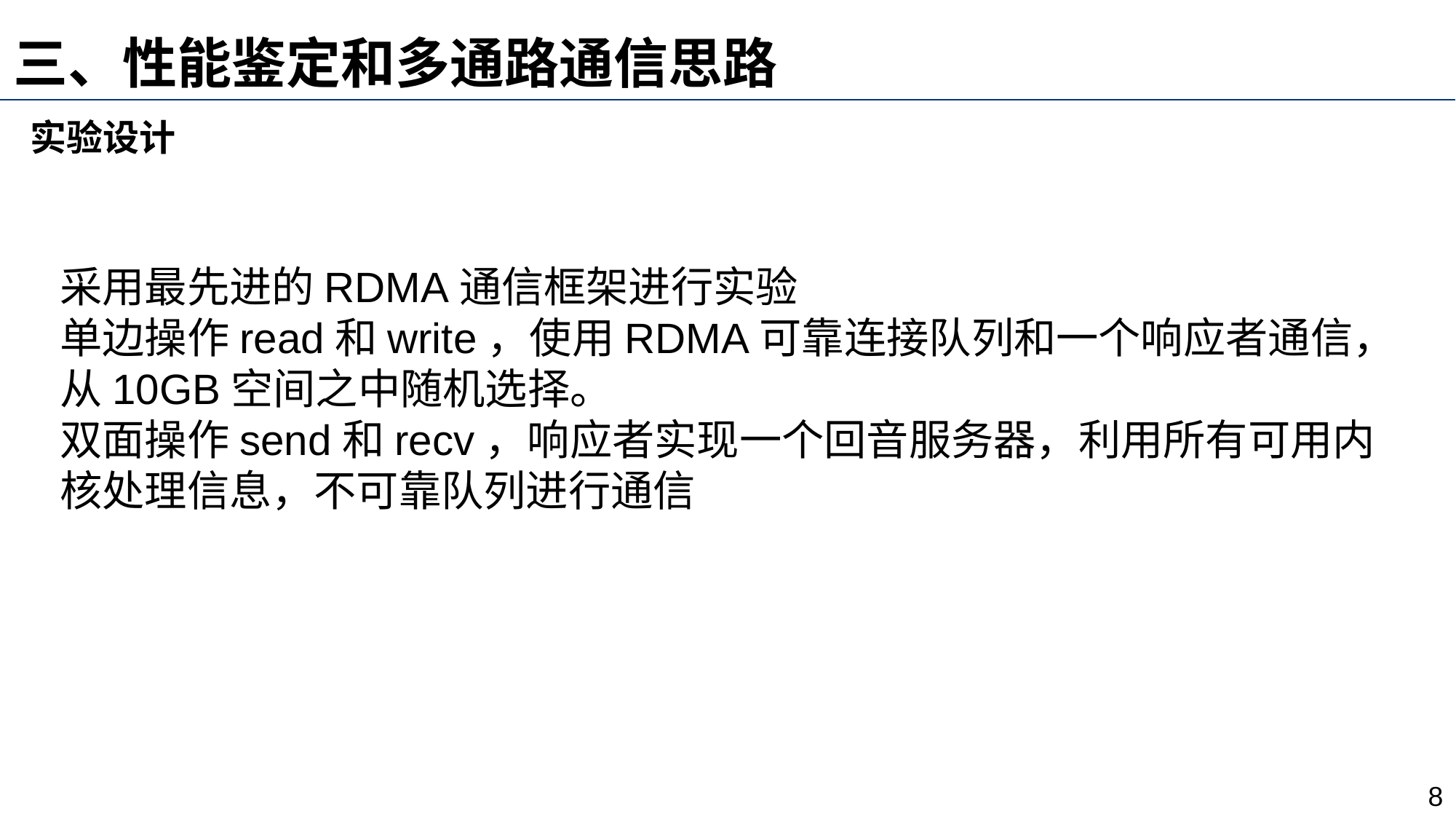

三、性能鉴定和多通路通信思路
实验设计
采用最先进的RDMA通信框架进行实验
单边操作read和write，使用RDMA可靠连接队列和一个响应者通信，从10GB空间之中随机选择。
双面操作send和recv，响应者实现一个回音服务器，利用所有可用内核处理信息，不可靠队列进行通信
8